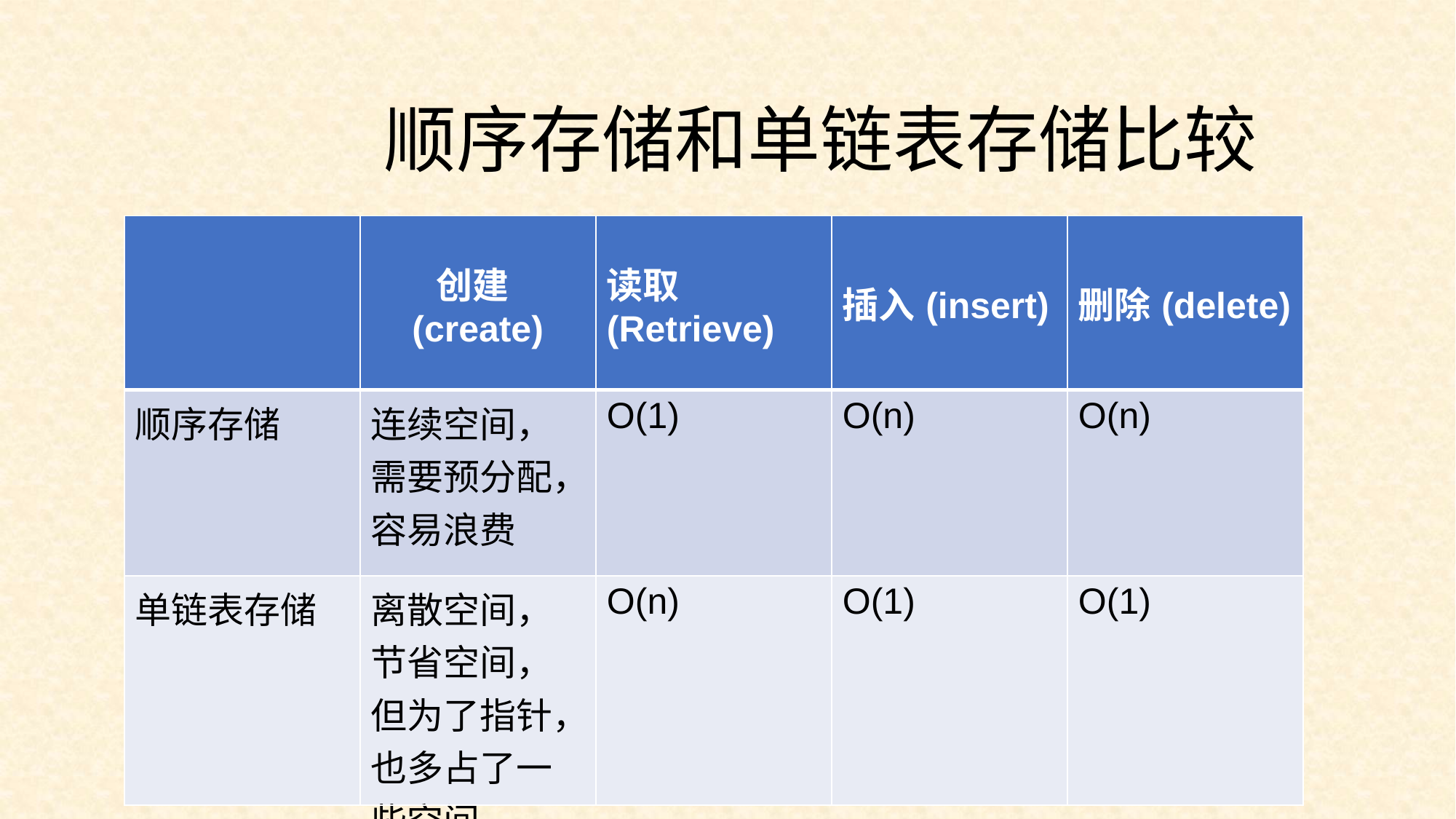

顺序存储和单链表存储比较
|  | 创建(create) | 读取(Retrieve) | 插入(insert) | 删除(delete) |
| --- | --- | --- | --- | --- |
| 顺序存储 | 连续空间，需要预分配，容易浪费 | O(1) | O(n) | O(n) |
| 单链表存储 | 离散空间，节省空间，但为了指针，也多占了一些空间 | O(n) | O(1) | O(1) |